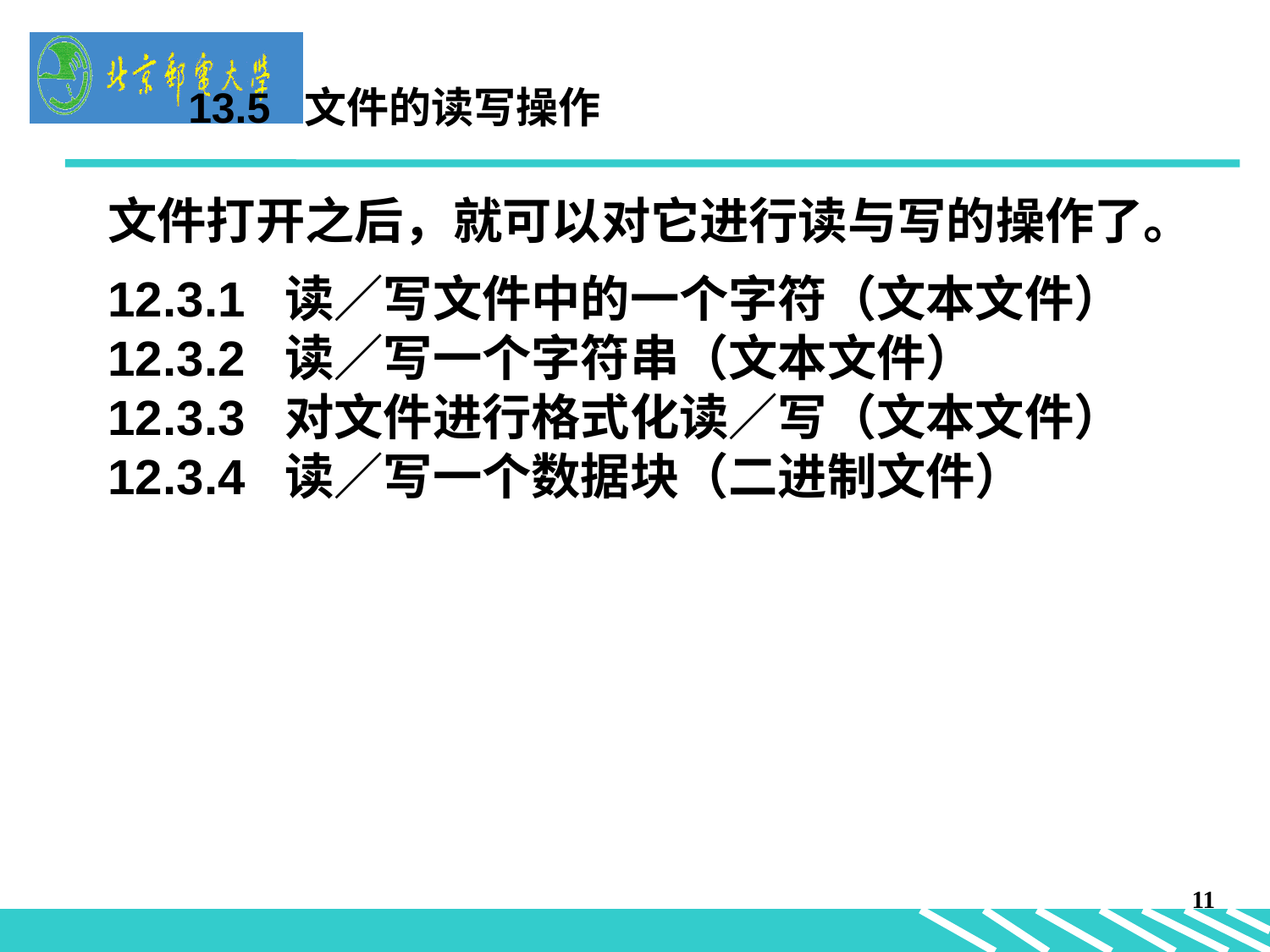

13.5  文件的读写操作
文件打开之后，就可以对它进行读与写的操作了。

12.3.1  读／写文件中的一个字符（文本文件）
12.3.2  读／写一个字符串（文本文件）
12.3.3  对文件进行格式化读／写（文本文件）
12.3.4  读／写一个数据块（二进制文件）

11